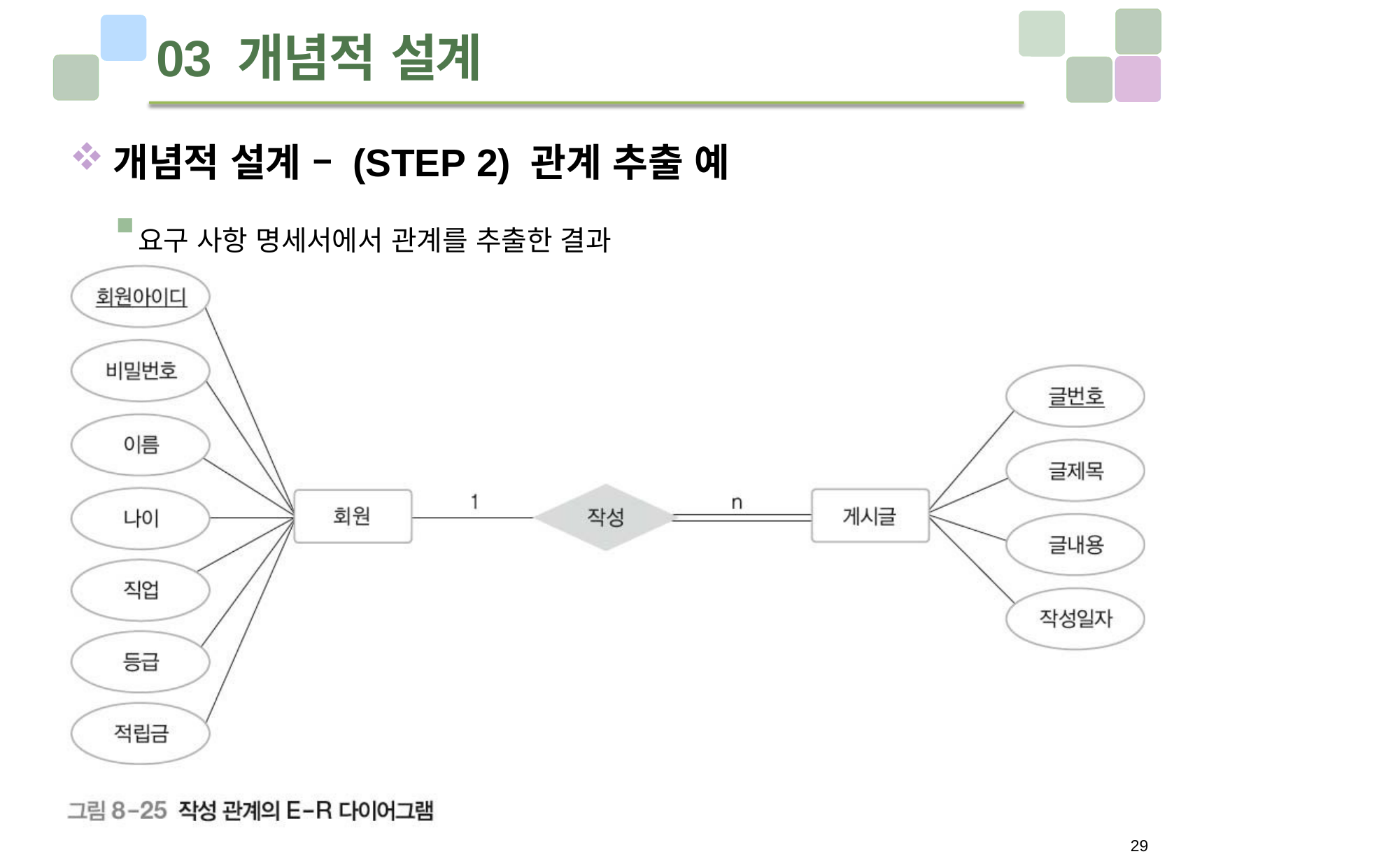

# 03 개념적 설계
개념적 설계 – (STEP 2) 관계 추출 예
요구 사항 명세서에서 관계를 추출한 결과

29